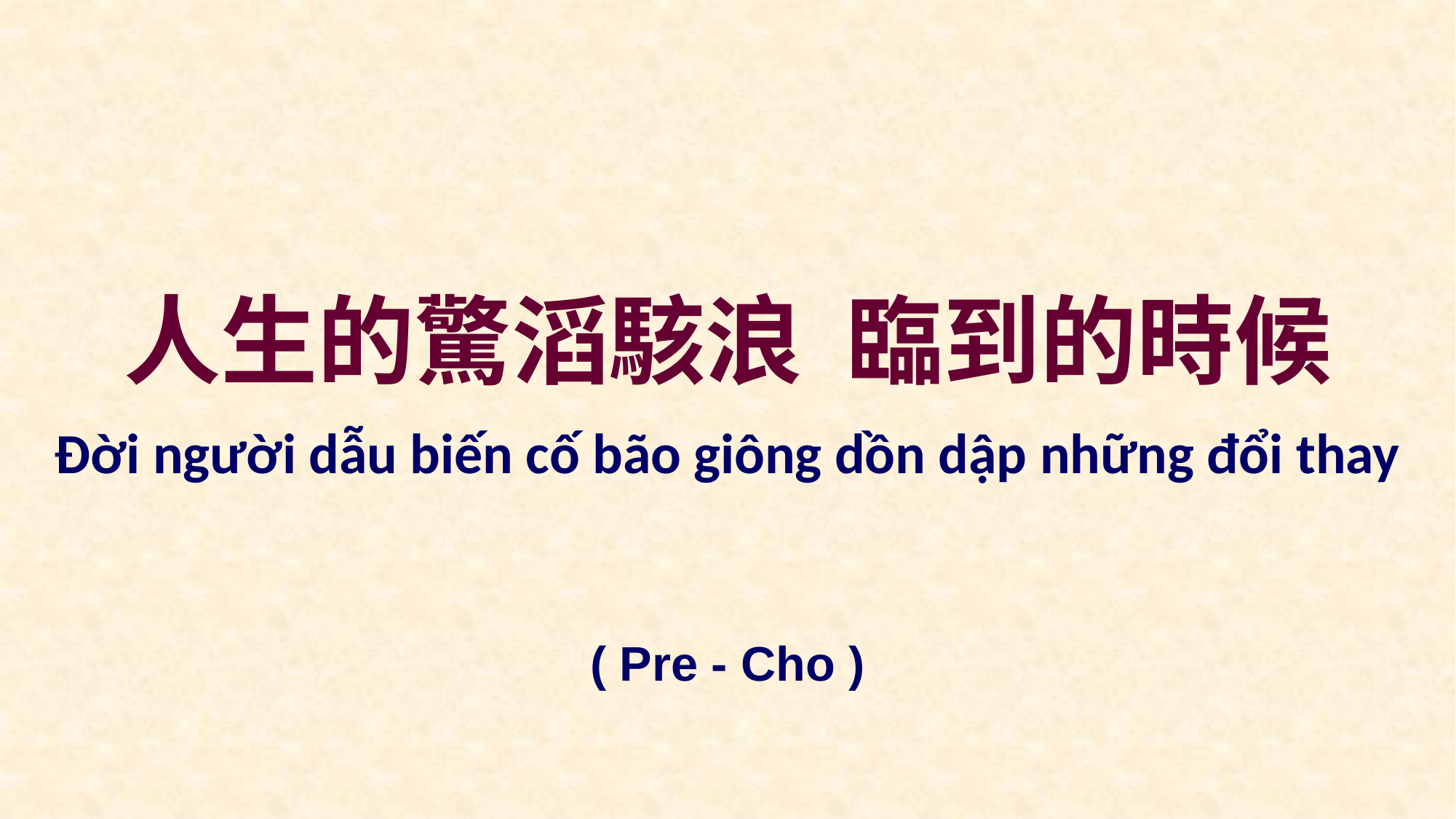

人生的驚滔駭浪  臨到的時候
Đời người dẫu biến cố bão giông dồn dập những đổi thay
( Pre - Cho )